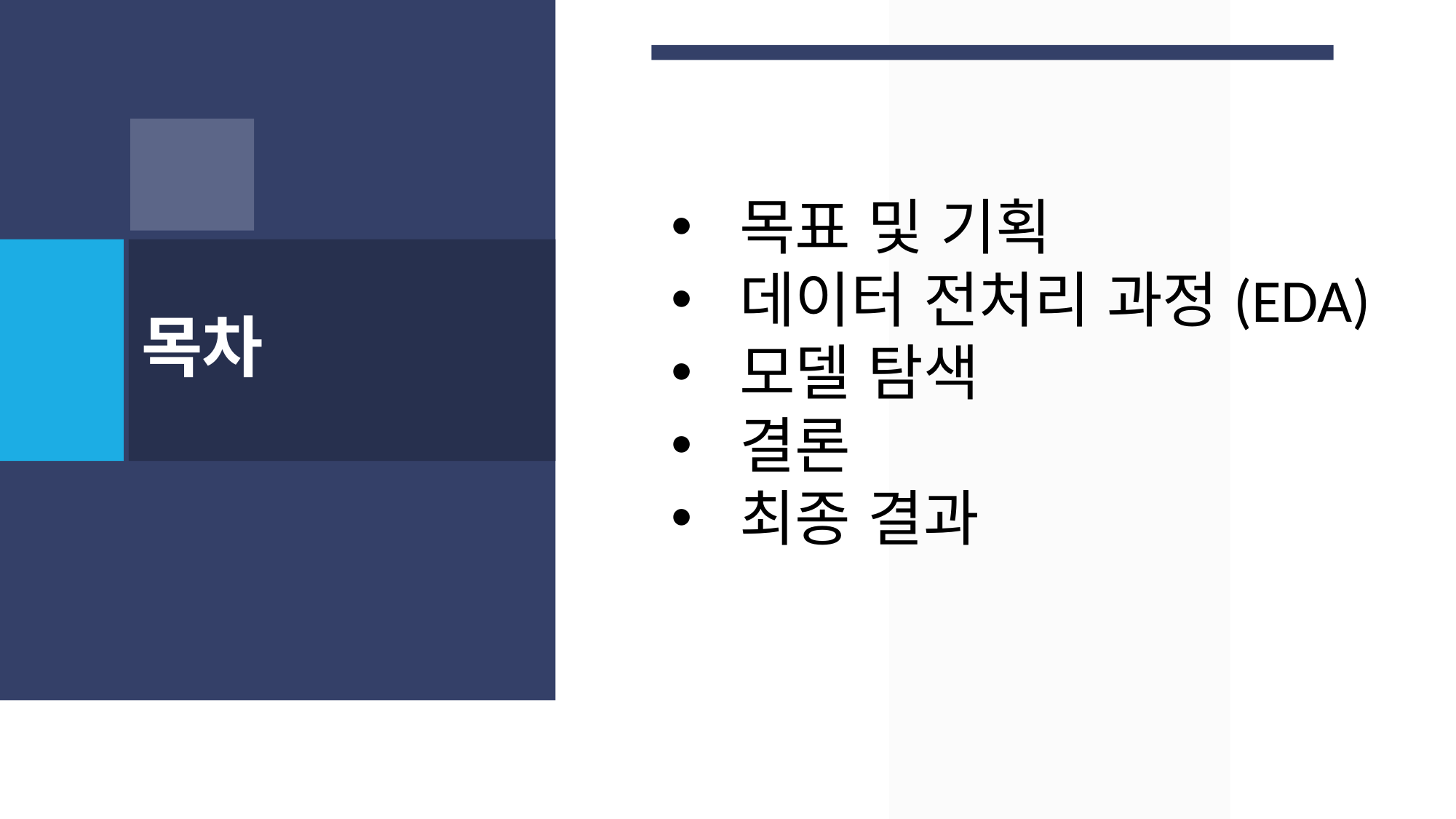

목표 및 기획
데이터 전처리 과정(EDA)
모델 탐색
결론
최종 결과
# 목차